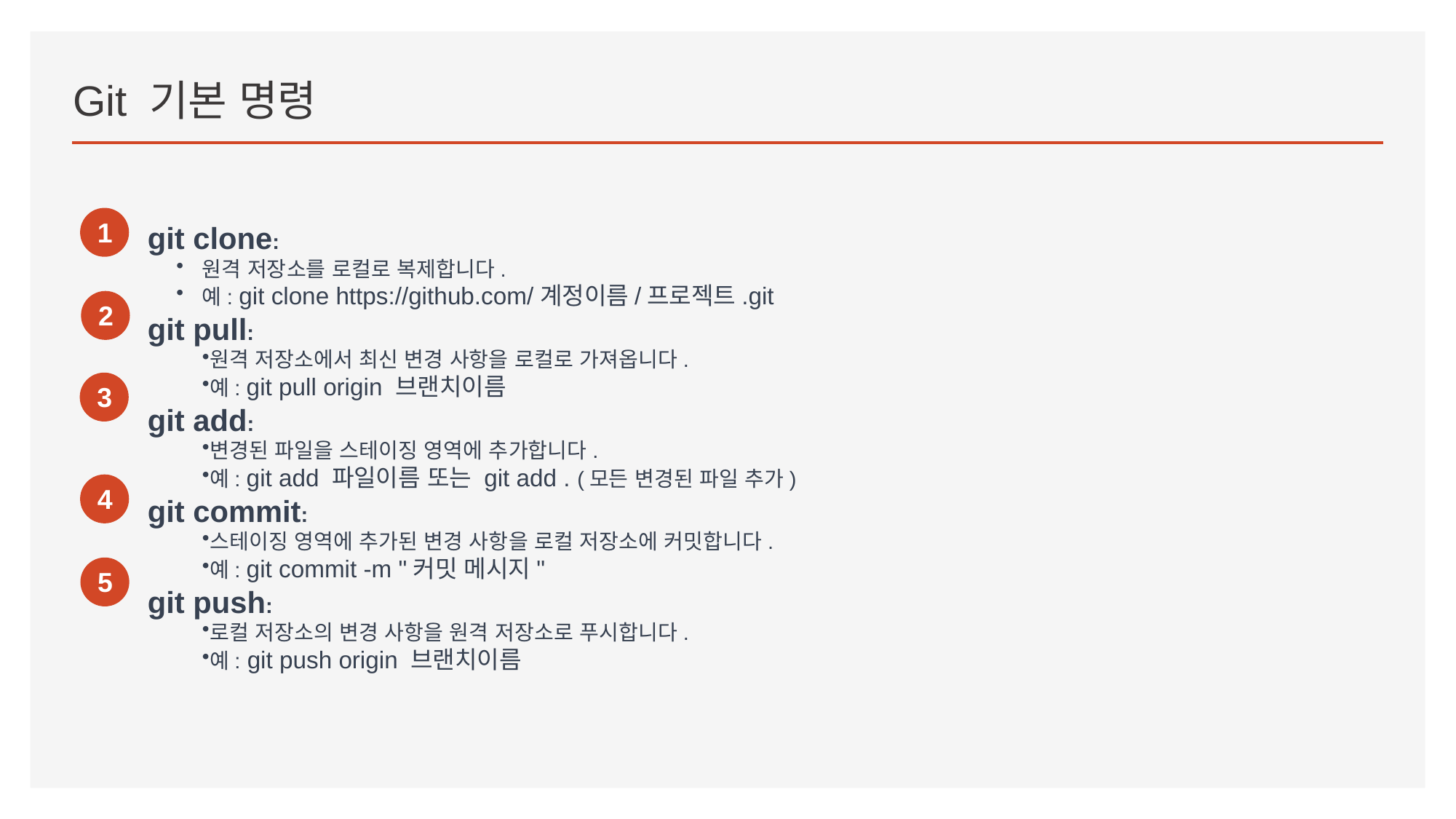

# Git 기본 명령

git clone:
원격 저장소를 로컬로 복제합니다.
예: git clone https://github.com/계정이름/프로젝트.git
git pull:
원격 저장소에서 최신 변경 사항을 로컬로 가져옵니다.
예: git pull origin 브랜치이름
git add:
변경된 파일을 스테이징 영역에 추가합니다.
예: git add 파일이름 또는 git add . (모든 변경된 파일 추가)
git commit:
스테이징 영역에 추가된 변경 사항을 로컬 저장소에 커밋합니다.
예: git commit -m "커밋 메시지"
git push:
로컬 저장소의 변경 사항을 원격 저장소로 푸시합니다.
예: git push origin 브랜치이름

1

2

3

4

5